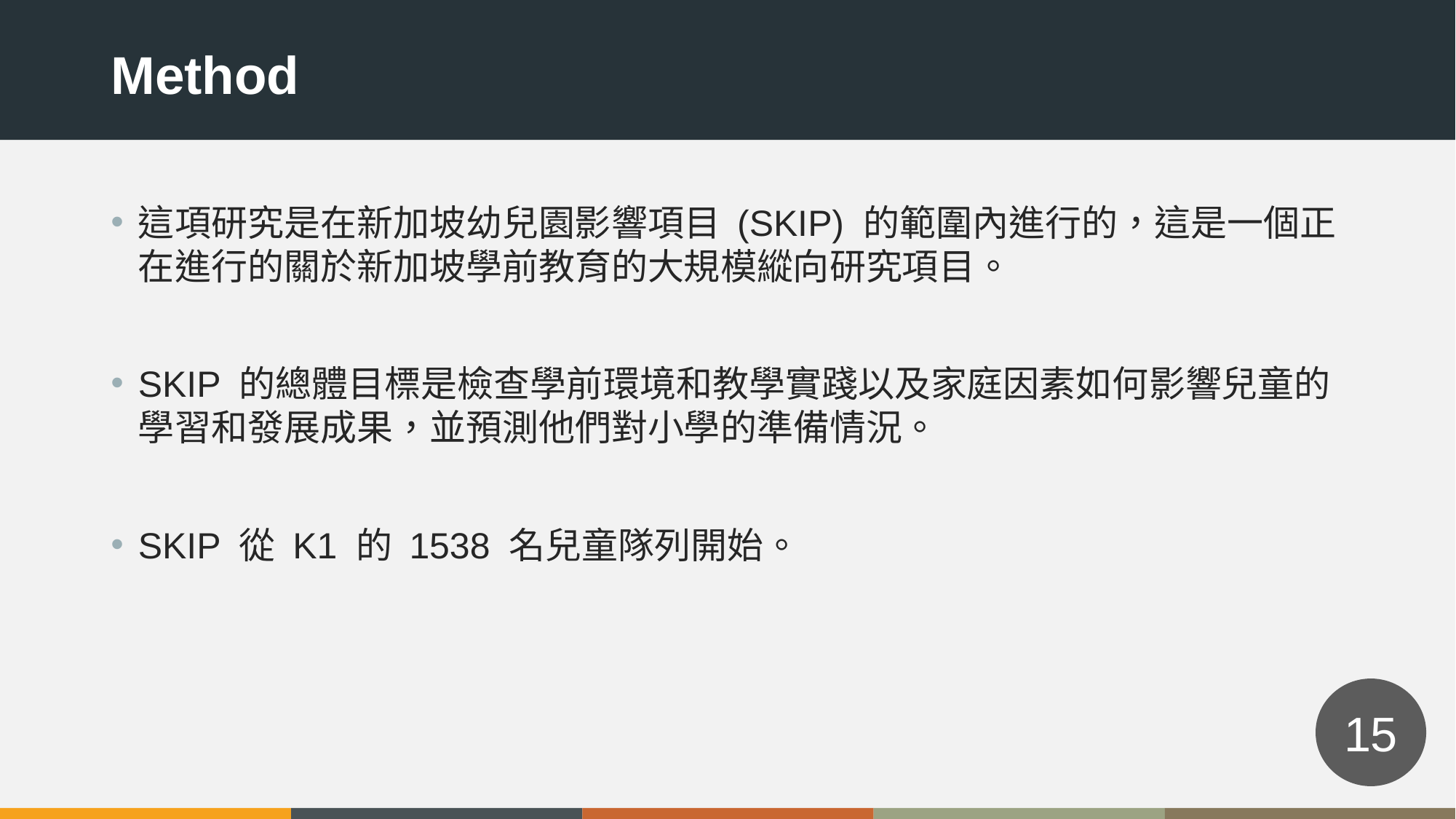

Method
這項研究是在新加坡幼兒園影響項目 (SKIP) 的範圍內進行的，這是一個正在進行的關於新加坡學前教育的大規模縱向研究項目。

SKIP 的總體目標是檢查學前環境和教學實踐以及家庭因素如何影響兒童的學習和發展成果，並預測他們對小學的準備情況。

SKIP 從 K1 的 1538 名兒童隊列開始。

15